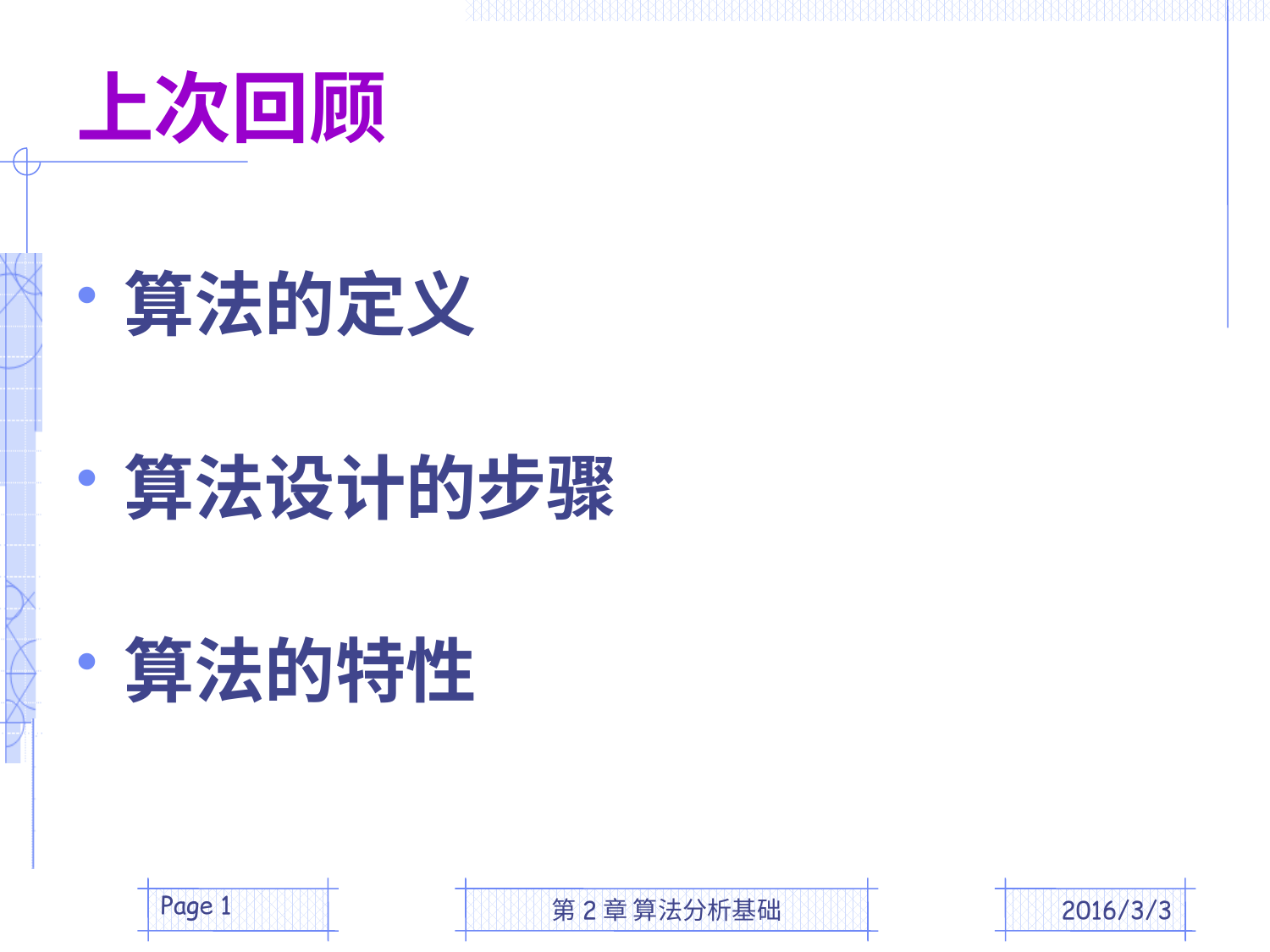

# 上次回顾
算法的定义
算法设计的步骤
算法的特性

Page 1
第2章 算法分析基础
2016/3/3